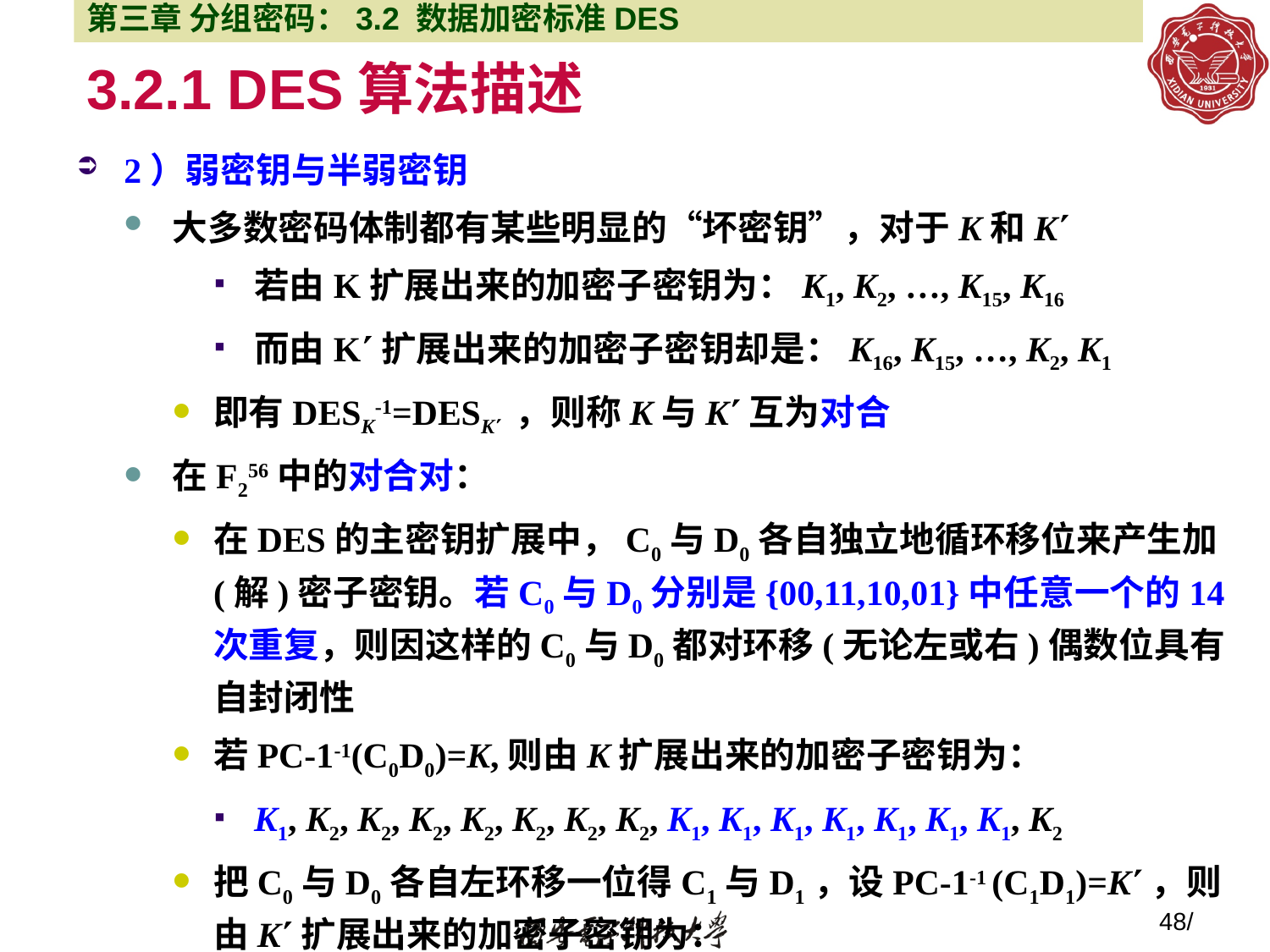

第三章 分组密码：3.2 数据加密标准DES
# 3.2.1 DES算法描述
2）弱密钥与半弱密钥
大多数密码体制都有某些明显的“坏密钥”，对于K和K′
若由K扩展出来的加密子密钥为：K1, K2, …, K15, K16
而由K′扩展出来的加密子密钥却是：K16, K15, …, K2, K1
即有DESK-1=DESK′ ，则称K与K′互为对合
在F256中的对合对：
在DES的主密钥扩展中，C0与D0各自独立地循环移位来产生加(解)密子密钥。若C0与D0分别是{00,11,10,01}中任意一个的14次重复，则因这样的C0与D0都对环移(无论左或右)偶数位具有自封闭性
若PC-1-1(C0D0)=K,则由K扩展出来的加密子密钥为：
K1, K2, K2, K2, K2, K2, K2, K2, K1, K1, K1, K1, K1, K1, K1, K2
把C0与D0各自左环移一位得C1与D1，设PC-1-1 (C1D1)=K′，则由K′扩展出来的加密子密钥为：
K2, K1, K1, K1, K1, K1, K1, K1, K2, K2, K2, K2, K2, K2, K2, K1
48/